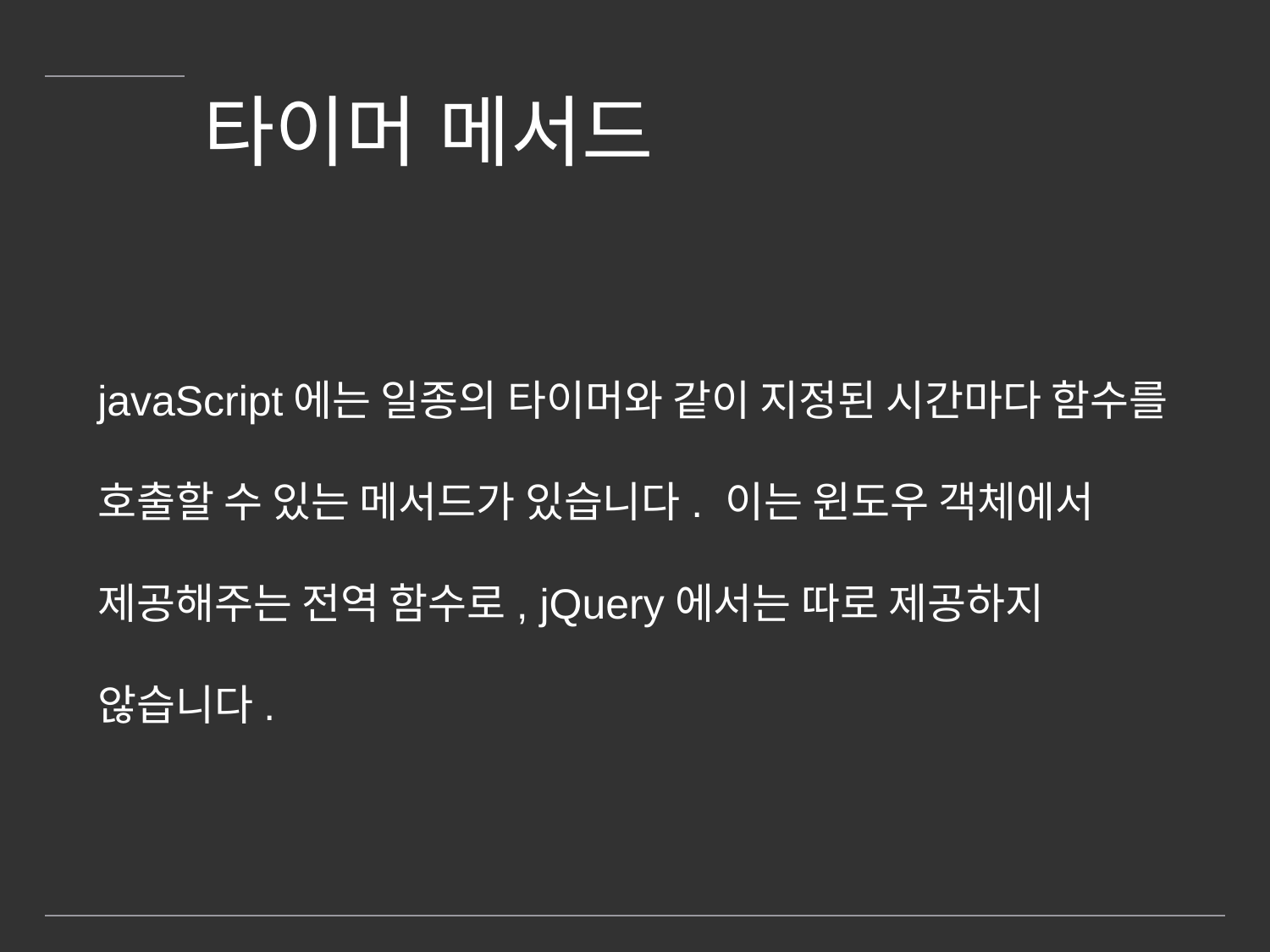

# 타이머 메서드
javaScript에는 일종의 타이머와 같이 지정된 시간마다 함수를 호출할 수 있는 메서드가 있습니다. 이는 윈도우 객체에서 제공해주는 전역 함수로, jQuery에서는 따로 제공하지 않습니다.